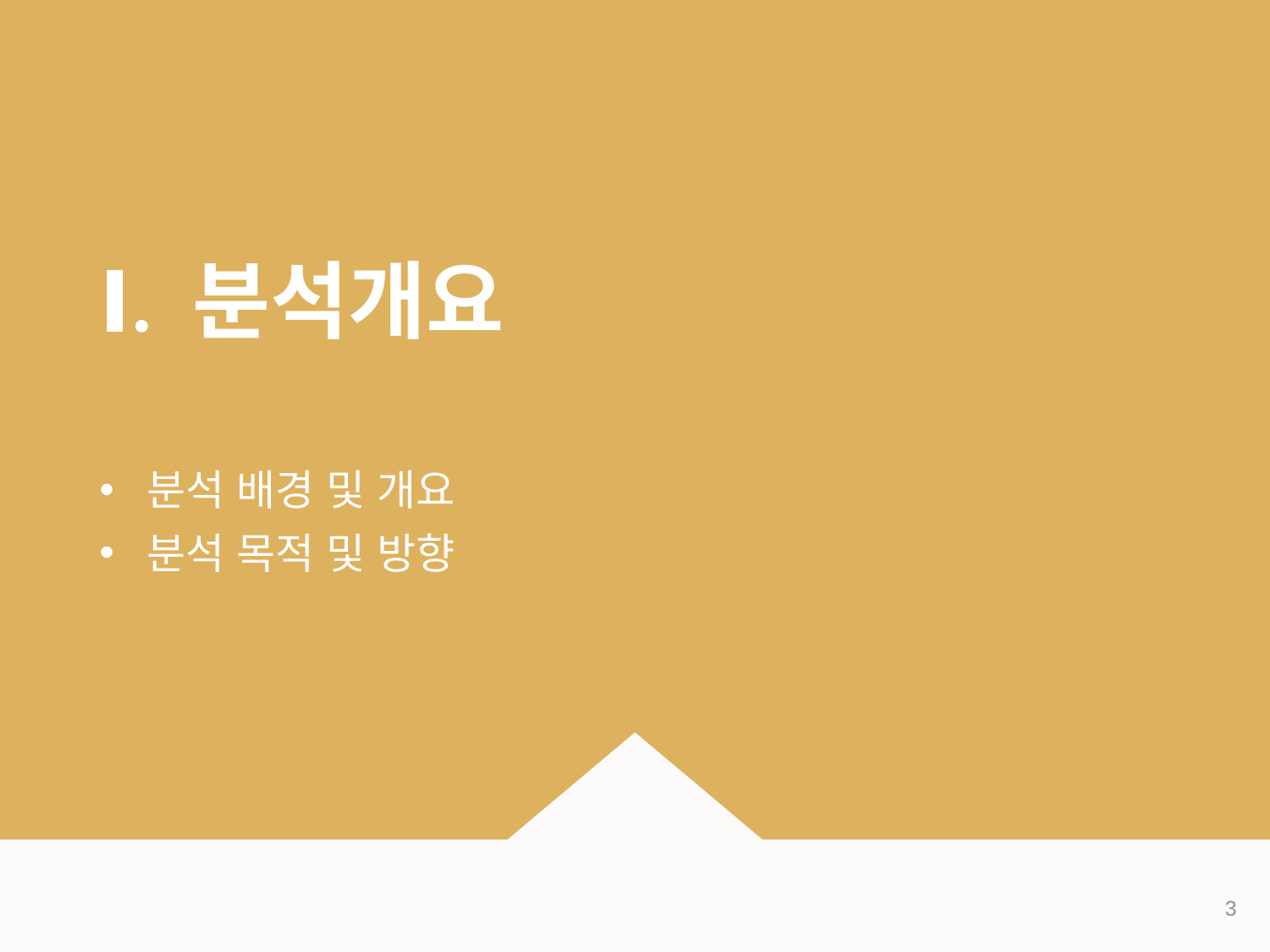

# Ⅰ. 분석개요
분석 배경 및 개요
분석 목적 및 방향
3